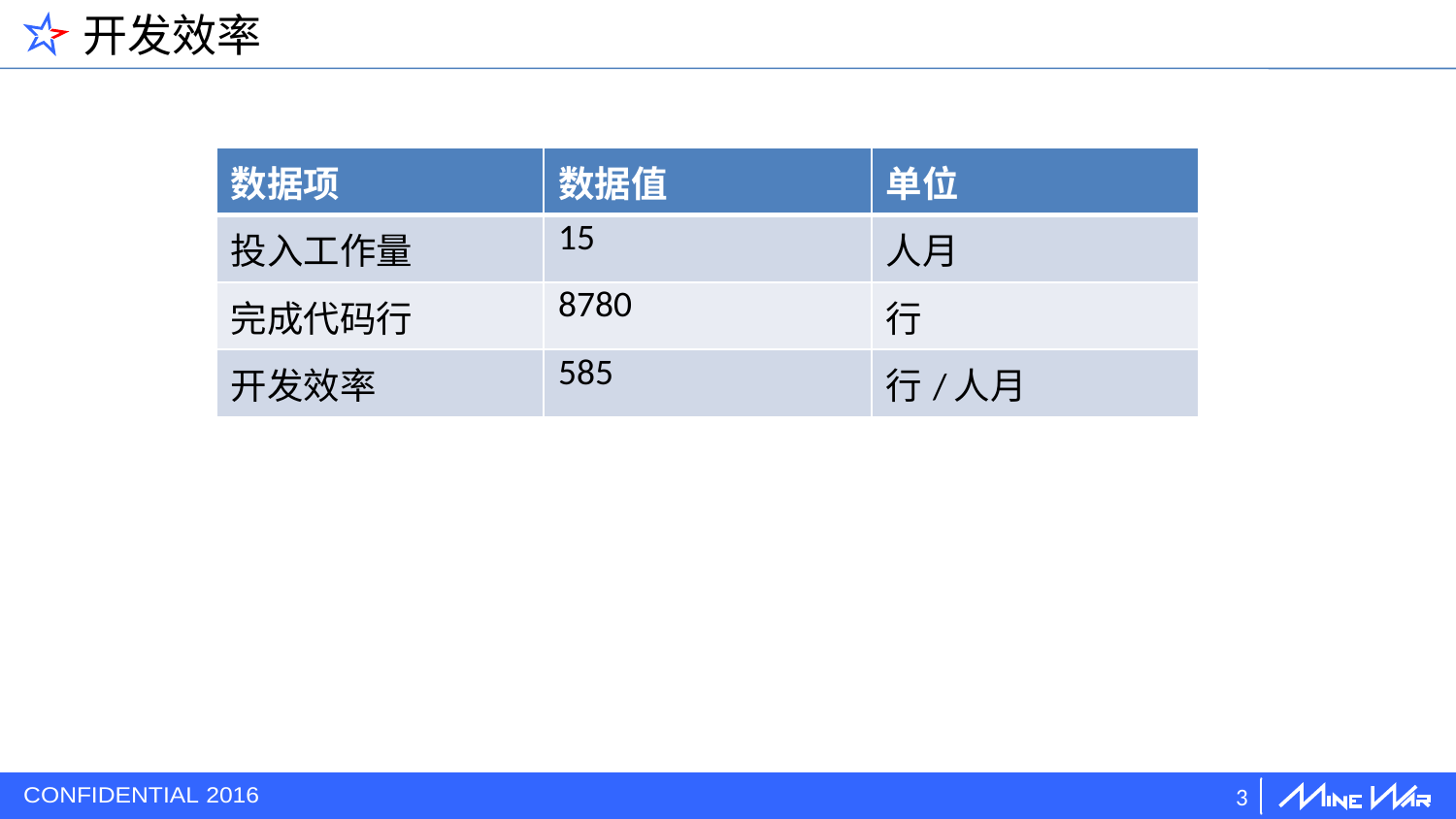

# 开发效率
| 数据项 | 数据值 | 单位 |
| --- | --- | --- |
| 投入工作量 | 15 | 人月 |
| 完成代码行 | 8780 | 行 |
| 开发效率 | 585 | 行/人月 |
3